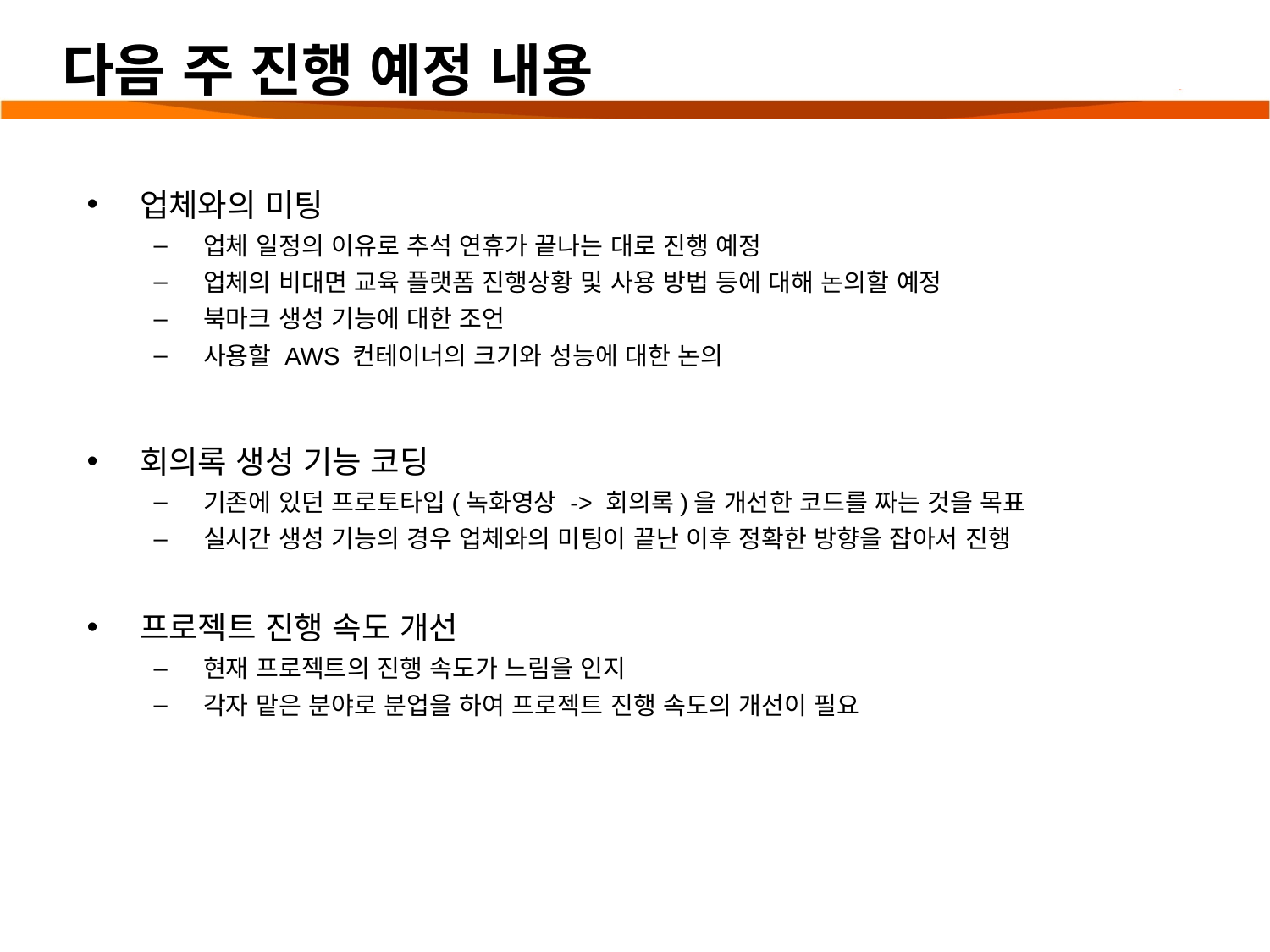

# 다음 주 진행 예정 내용
업체와의 미팅
업체 일정의 이유로 추석 연휴가 끝나는 대로 진행 예정
업체의 비대면 교육 플랫폼 진행상황 및 사용 방법 등에 대해 논의할 예정
북마크 생성 기능에 대한 조언
사용할 AWS 컨테이너의 크기와 성능에 대한 논의

회의록 생성 기능 코딩
기존에 있던 프로토타입(녹화영상 -> 회의록)을 개선한 코드를 짜는 것을 목표
실시간 생성 기능의 경우 업체와의 미팅이 끝난 이후 정확한 방향을 잡아서 진행

프로젝트 진행 속도 개선
현재 프로젝트의 진행 속도가 느림을 인지
각자 맡은 분야로 분업을 하여 프로젝트 진행 속도의 개선이 필요